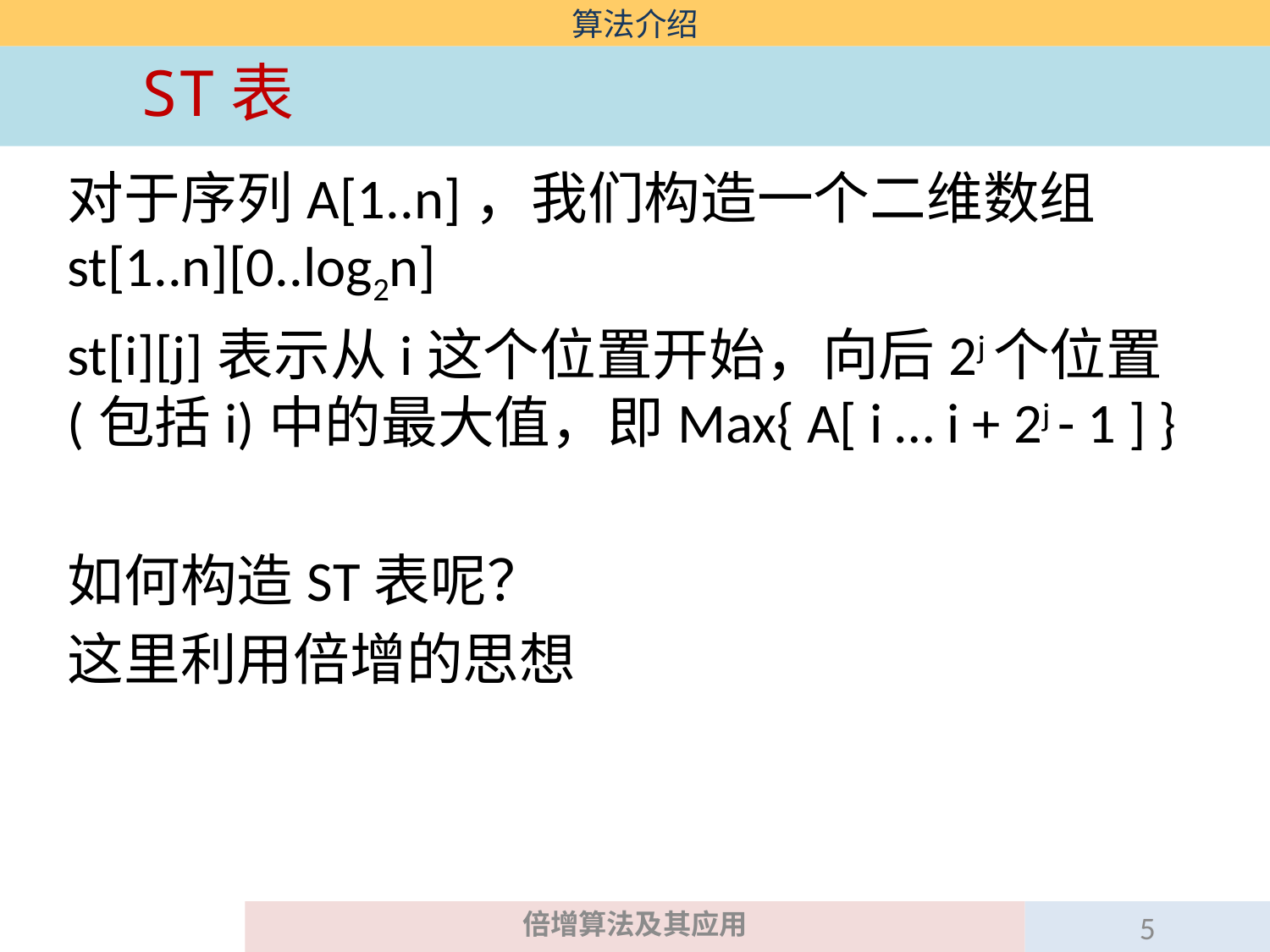

# 算法介绍
	ST表
对于序列A[1..n]，我们构造一个二维数组st[1..n][0..log2n]
st[i][j]表示从i这个位置开始，向后2j个位置(包括i)中的最大值，即Max{ A[ i … i + 2j - 1 ] }

如何构造ST表呢？
这里利用倍增的思想
倍增算法及其应用
5